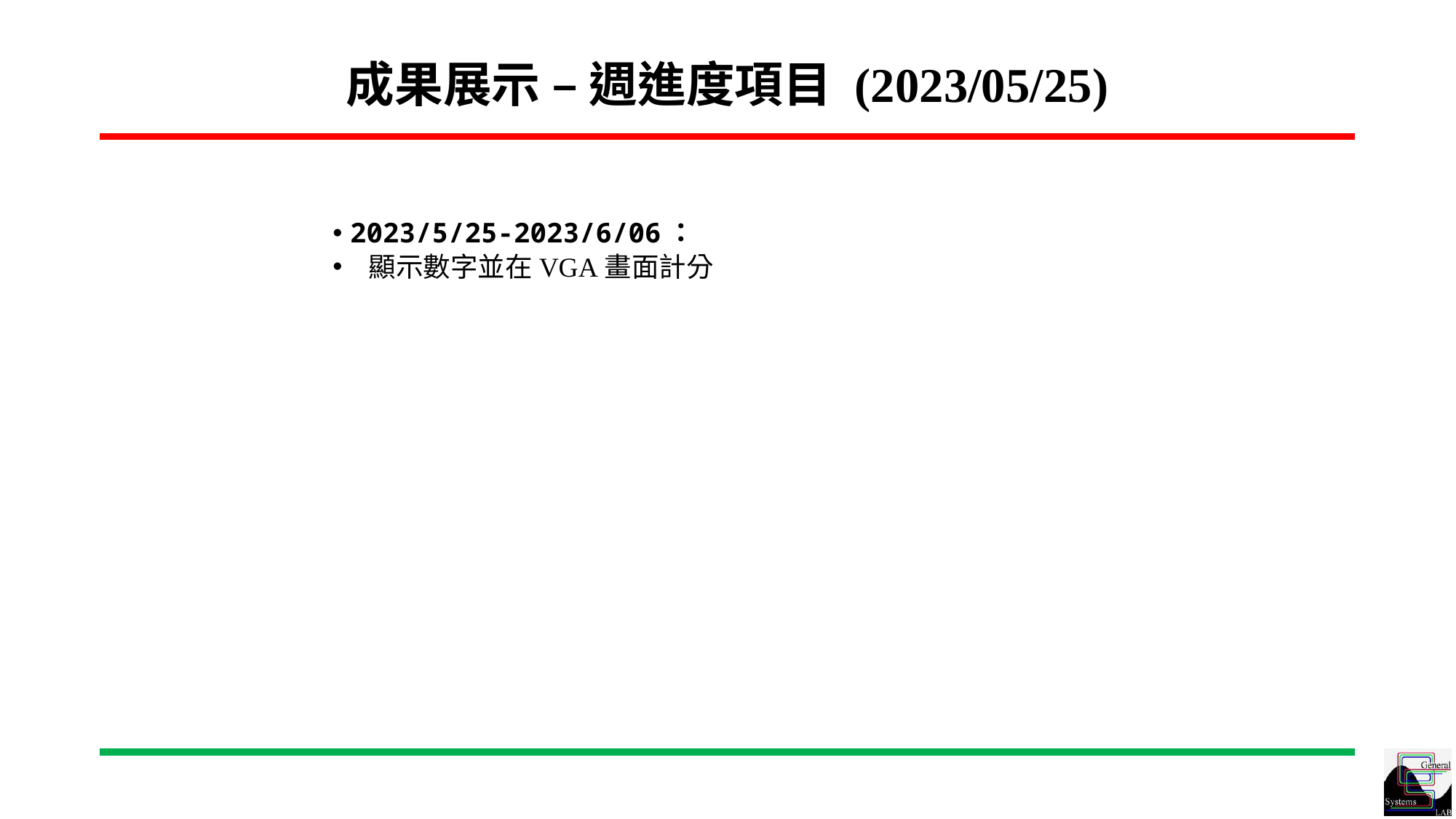

# 成果展示 – 週進度項目 (2023/05/25)
2023/5/25-2023/6/06：
  顯示數字並在VGA畫面計分